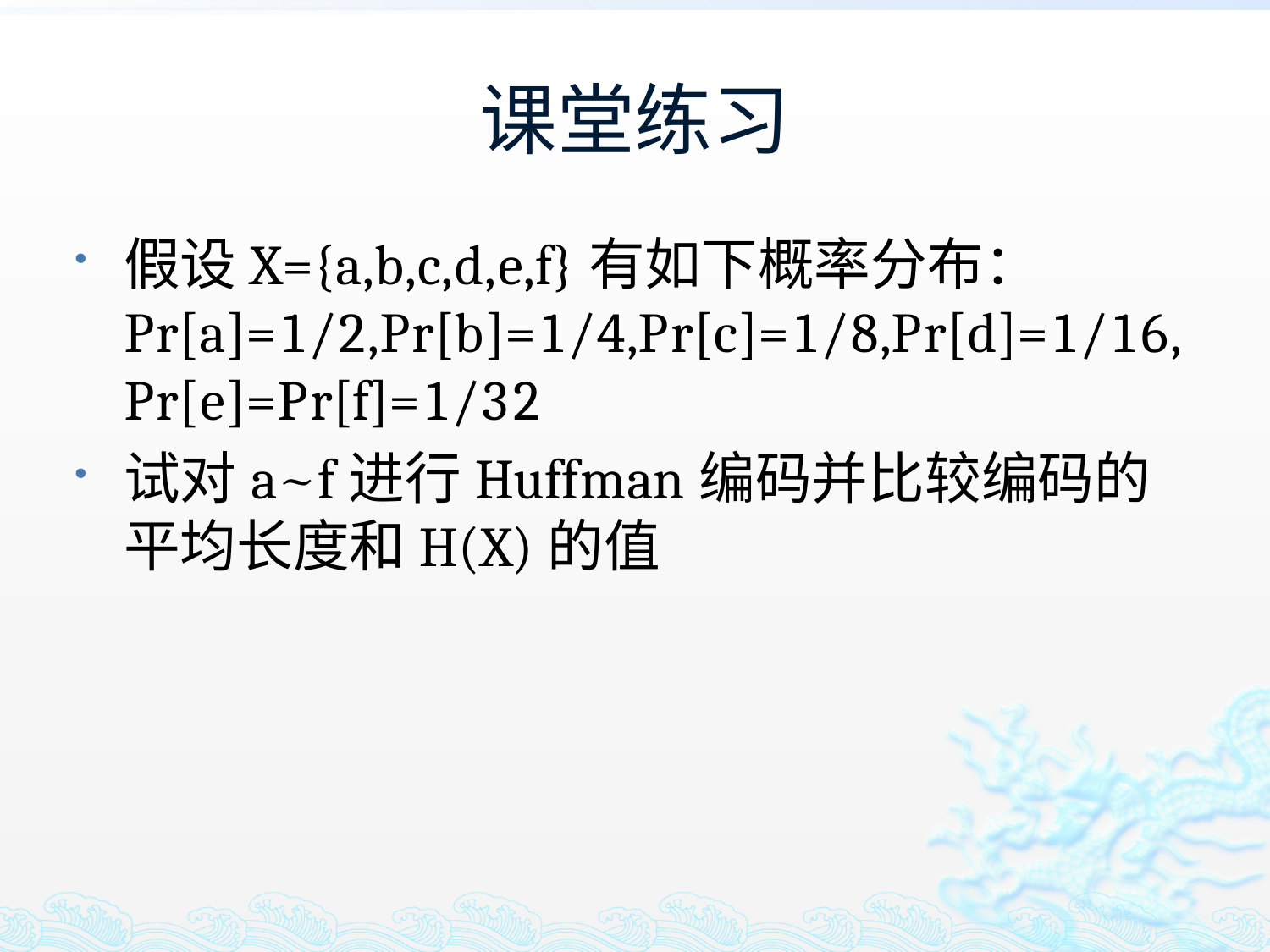

# 课堂练习
假设X={a,b,c,d,e,f}有如下概率分布：Pr[a]=1/2,Pr[b]=1/4,Pr[c]=1/8,Pr[d]=1/16,Pr[e]=Pr[f]=1/32
试对a~f进行Huffman编码并比较编码的平均长度和H(X)的值